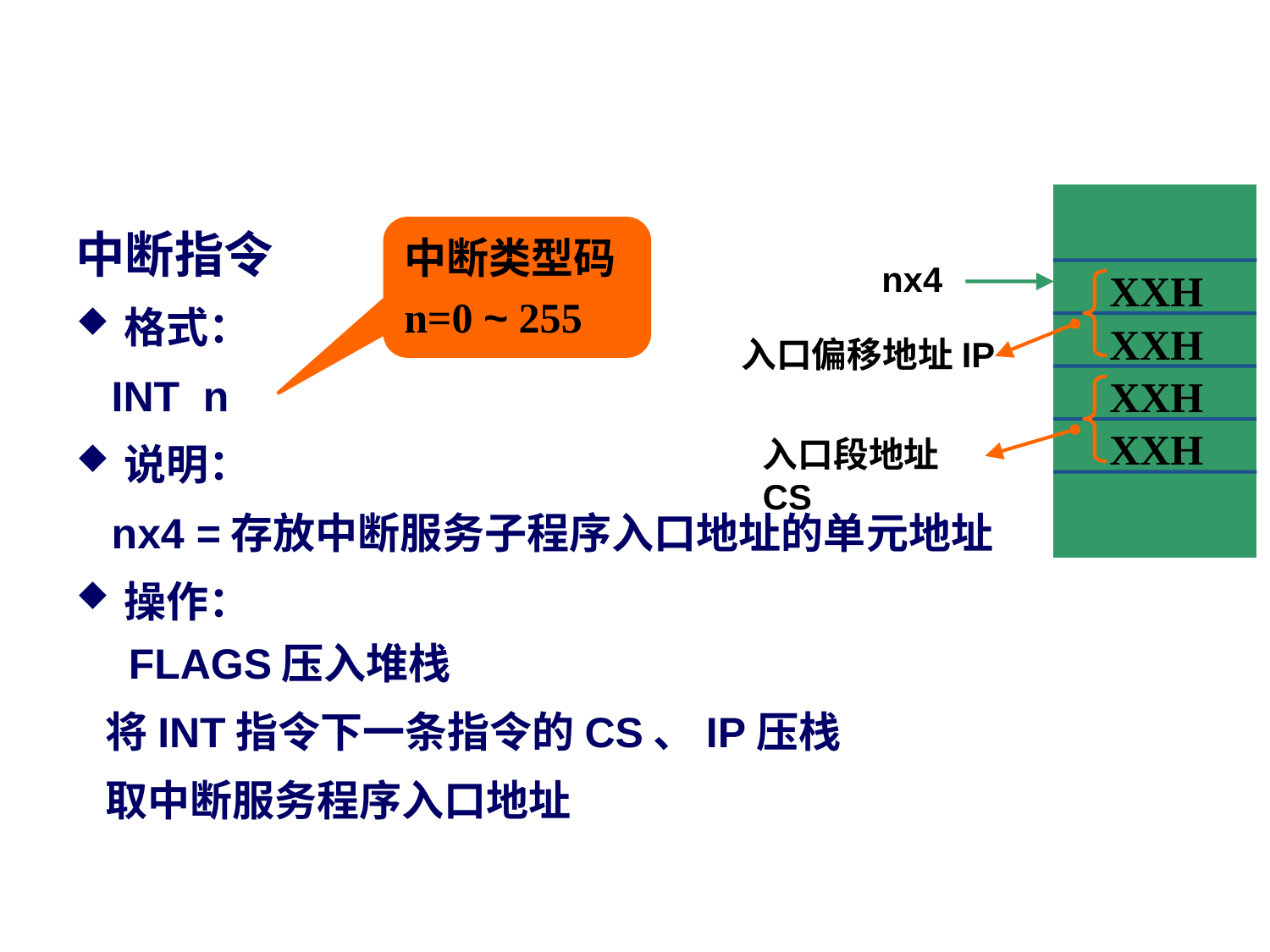

#

中断指令
格式：
   INT  n
说明：
   nх4 =存放中断服务子程序入口地址的单元地址
操作：
将FLAGS压入堆栈
  将INT指令下一条指令的CS、IP压栈
  取中断服务程序入口地址
中断类型码
n=0 ~ 255
nх4
XXH

XXH

入口偏移地址IP
XXH

XXH

入口段地址CS